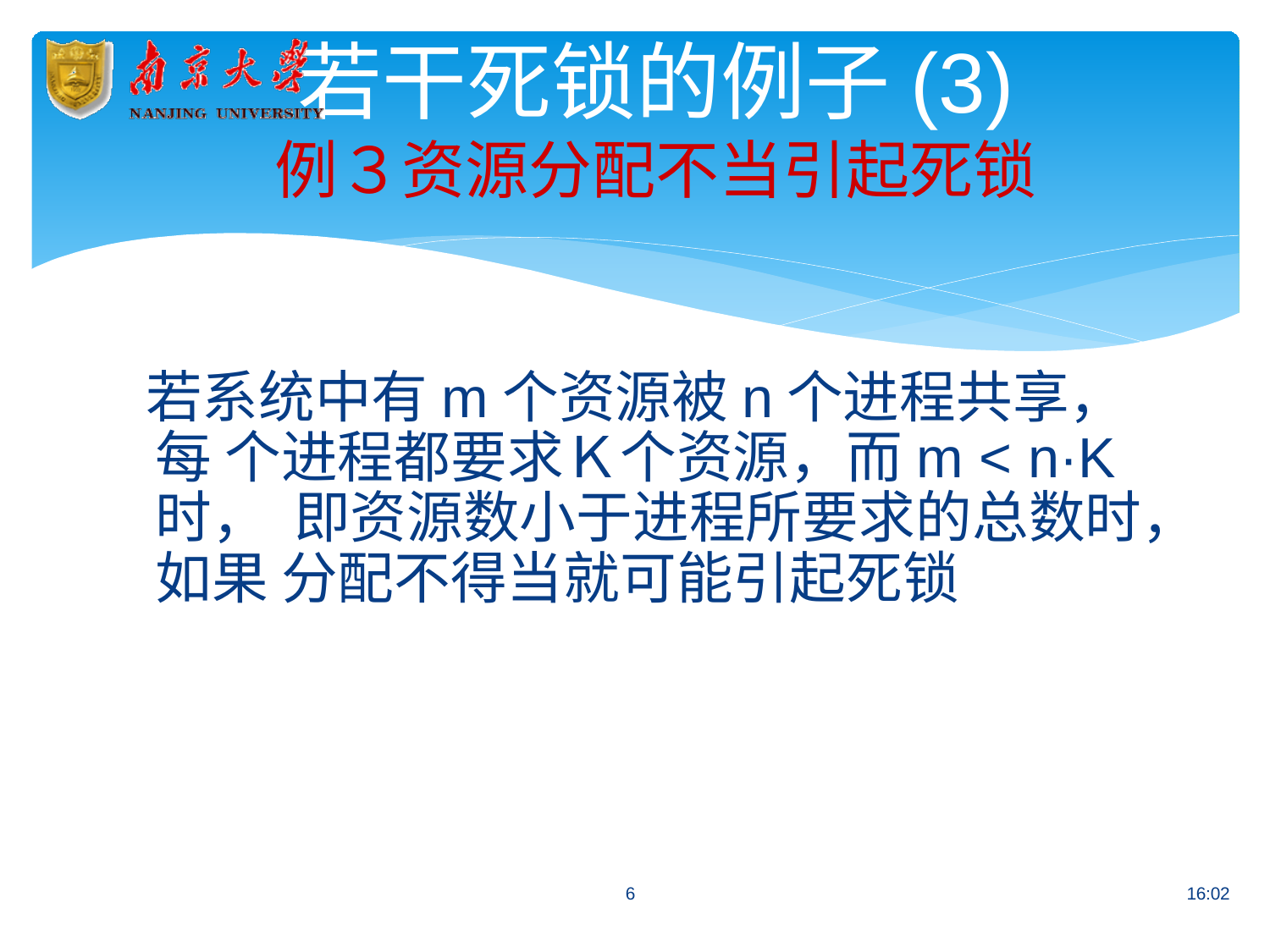

# 若干死锁的例子(3)
例３资源分配不当引起死锁

若系统中有m个资源被n个进程共享，每 个进程都要求Ｋ个资源，而m < n·K时，  即资源数小于进程所要求的总数时，如果 分配不得当就可能引起死锁
6
16:02